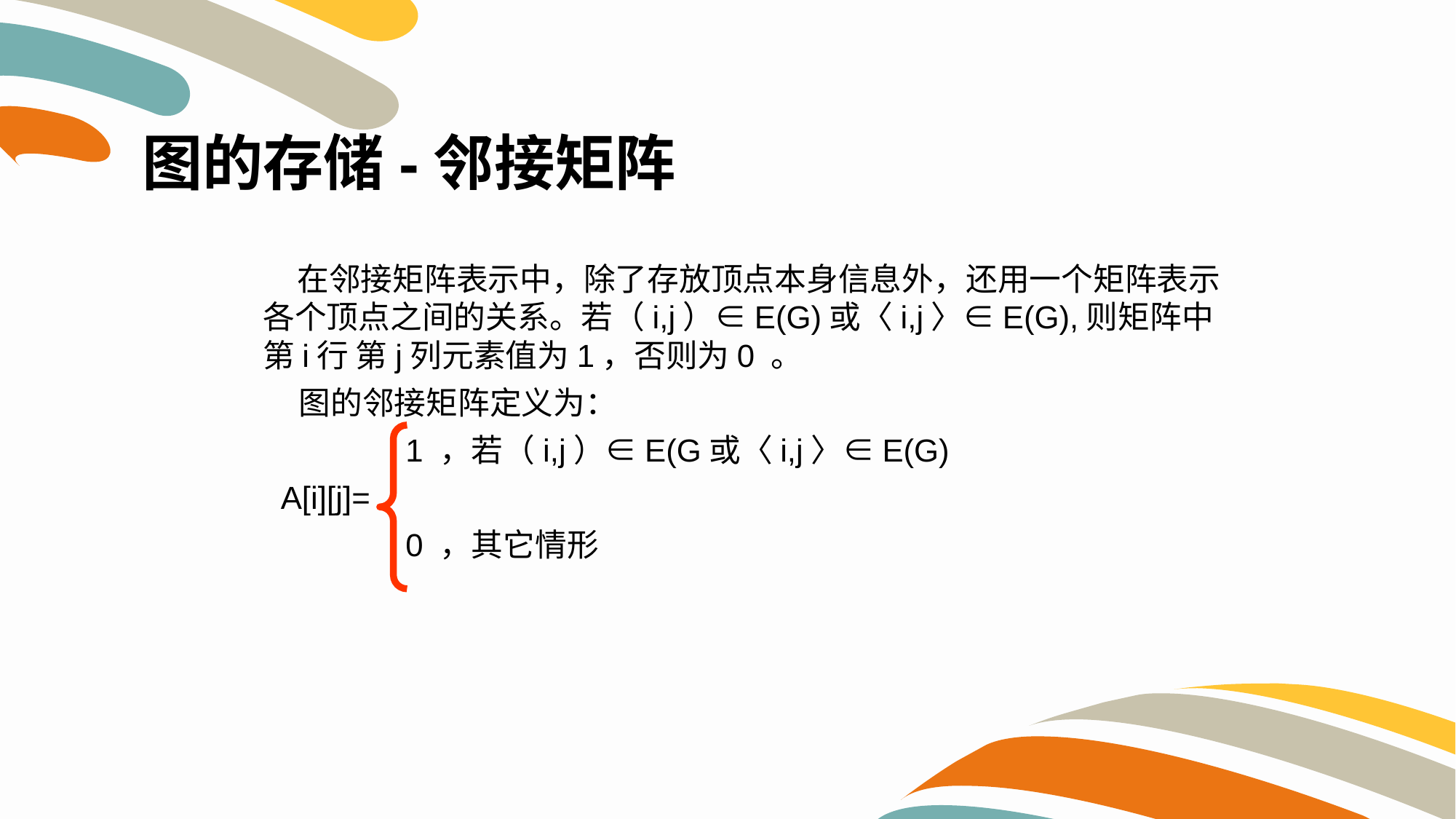

图的存储-邻接矩阵
    在邻接矩阵表示中，除了存放顶点本身信息外，还用一个矩阵表示各个顶点之间的关系。若（i,j）∈E(G)或〈i,j〉∈E(G),则矩阵中第i行 第j列元素值为1，否则为0 。
    图的邻接矩阵定义为：
                1 ，若（i,j）∈E(G或〈i,j〉∈E(G)
  A[i][j]=
                0 ，其它情形